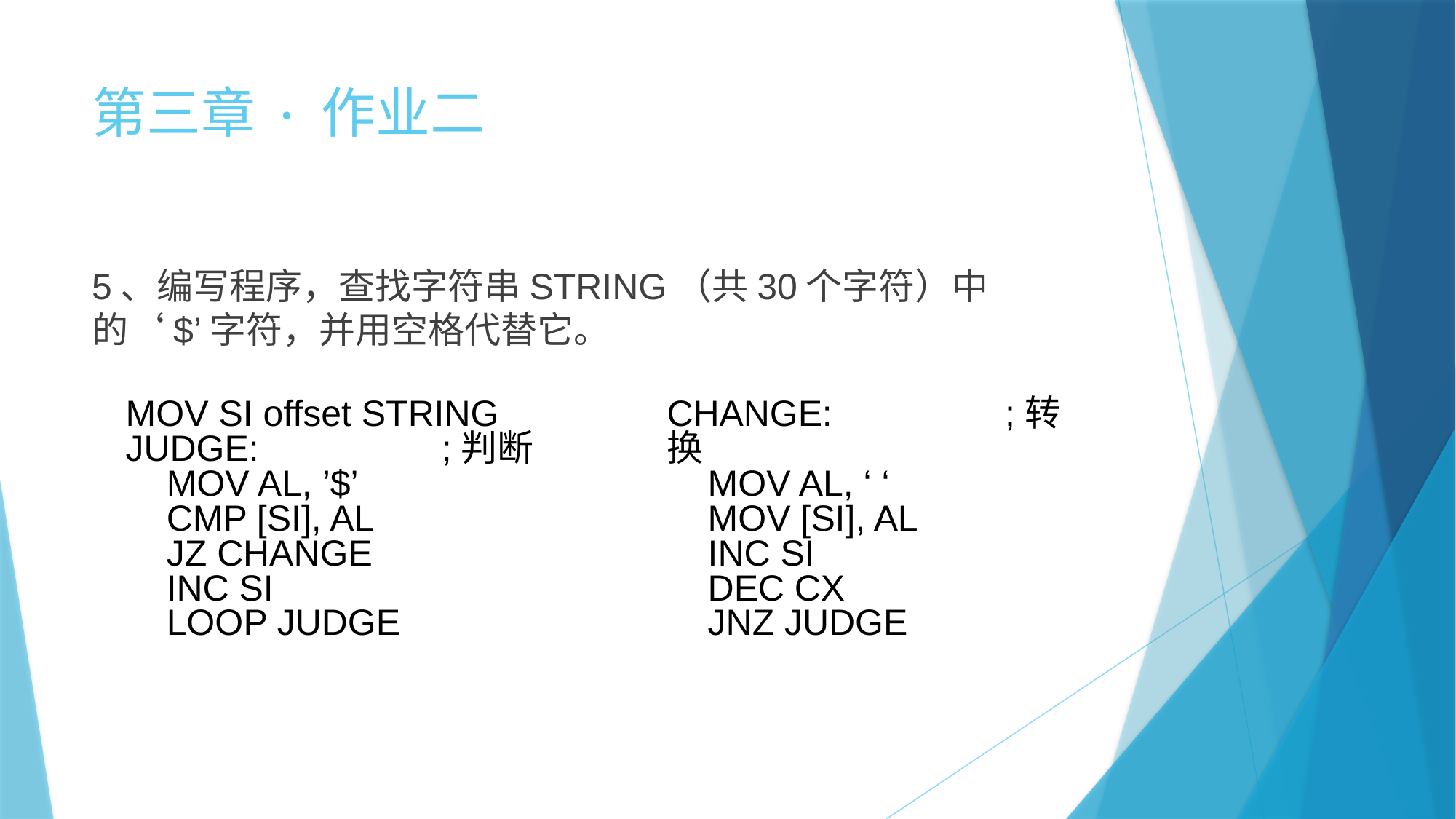

# 第三章 · 作业二
5、编写程序，查找字符串STRING（共30个字符）中的‘$’字符，并用空格代替它。

MOV SI offset STRING
JUDGE:                  ;判断
    MOV AL, ’$’
    CMP [SI], AL
    JZ CHANGE
    INC SI
    LOOP JUDGE
CHANGE:                 ;转换
    MOV AL, ‘ ‘
    MOV [SI], AL
    INC SI
    DEC CX
    JNZ JUDGE